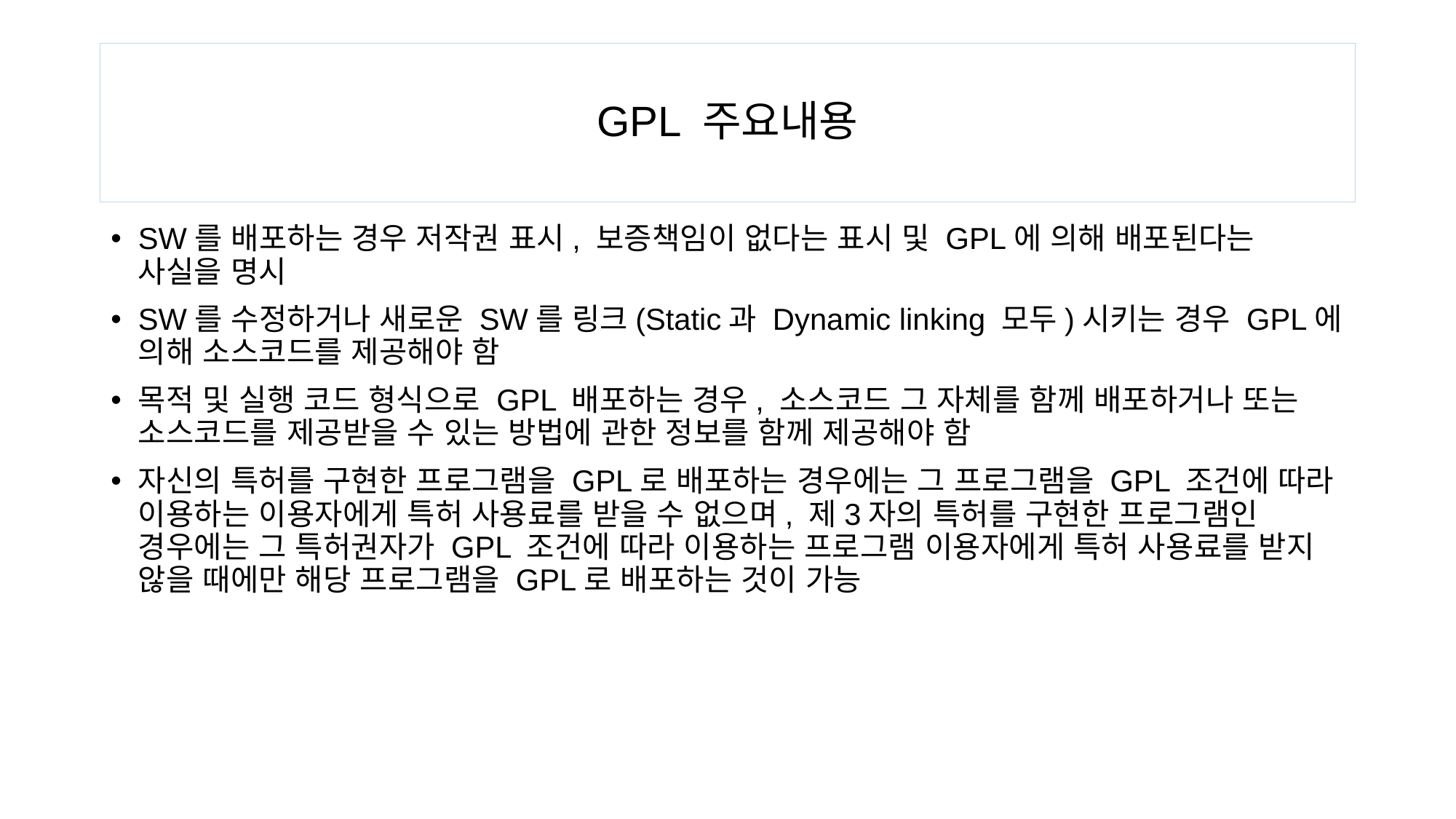

# GPL 주요내용
SW를 배포하는 경우 저작권 표시, 보증책임이 없다는 표시 및 GPL에 의해 배포된다는 사실을 명시
SW를 수정하거나 새로운 SW를 링크(Static과 Dynamic linking 모두)시키는 경우 GPL에 의해 소스코드를 제공해야 함
목적 및 실행 코드 형식으로 GPL 배포하는 경우, 소스코드 그 자체를 함께 배포하거나 또는 소스코드를 제공받을 수 있는 방법에 관한 정보를 함께 제공해야 함
자신의 특허를 구현한 프로그램을 GPL로 배포하는 경우에는 그 프로그램을 GPL 조건에 따라 이용하는 이용자에게 특허 사용료를 받을 수 없으며, 제3자의 특허를 구현한 프로그램인 경우에는 그 특허권자가 GPL 조건에 따라 이용하는 프로그램 이용자에게 특허 사용료를 받지 않을 때에만 해당 프로그램을 GPL로 배포하는 것이 가능